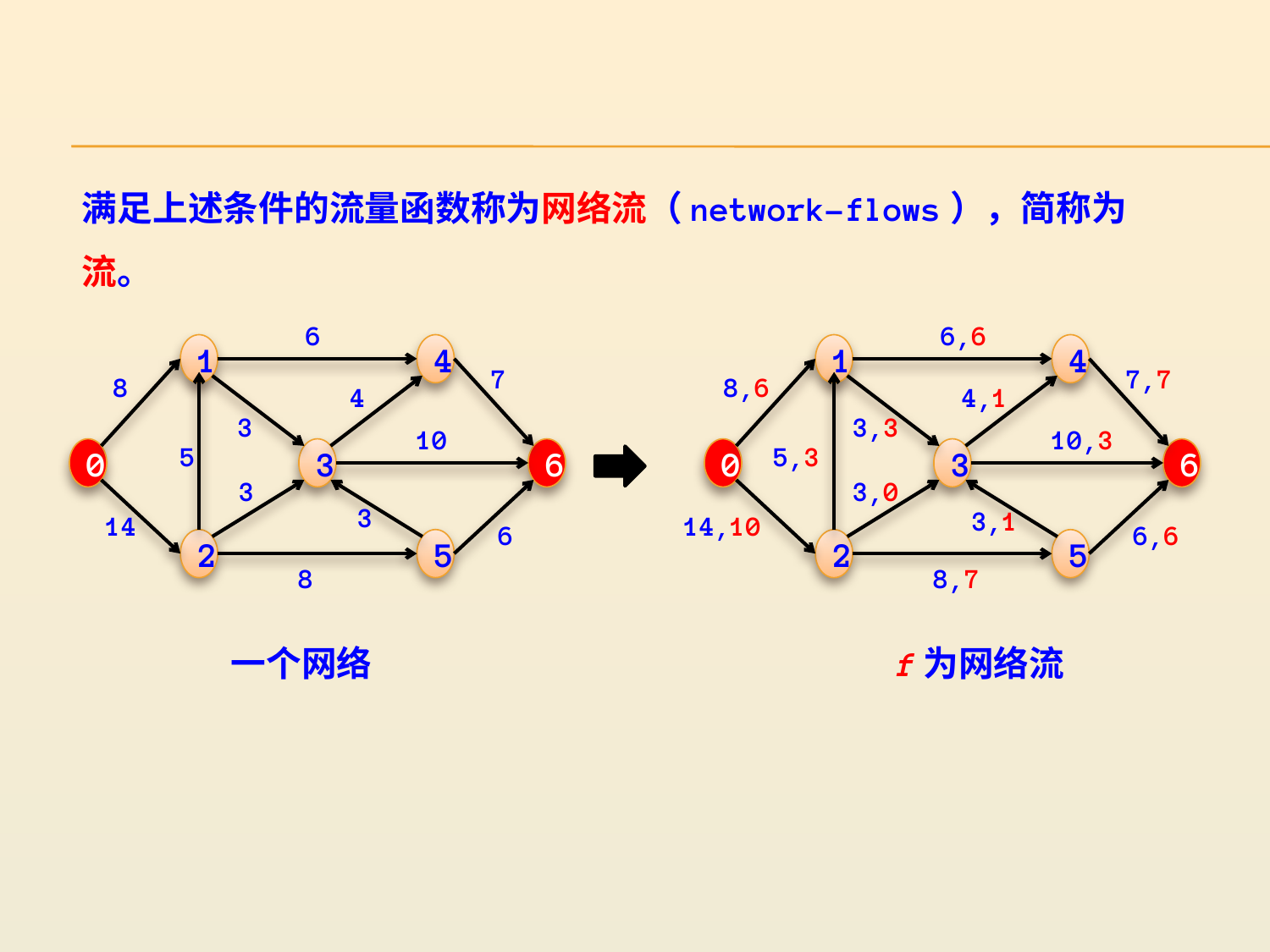

满足上述条件的流量函数称为网络流（network-flows），简称为流。
6
1
4
7
8
4
3
10
0
5
3
6
3
3
14
6
2
5
8
6,6
1
4
7,7
8,6
4,1
3,3
10,3
0
5,3
3
6
3,0
3,1
14,10
6,6
2
5
8,7

一个网络
f为网络流